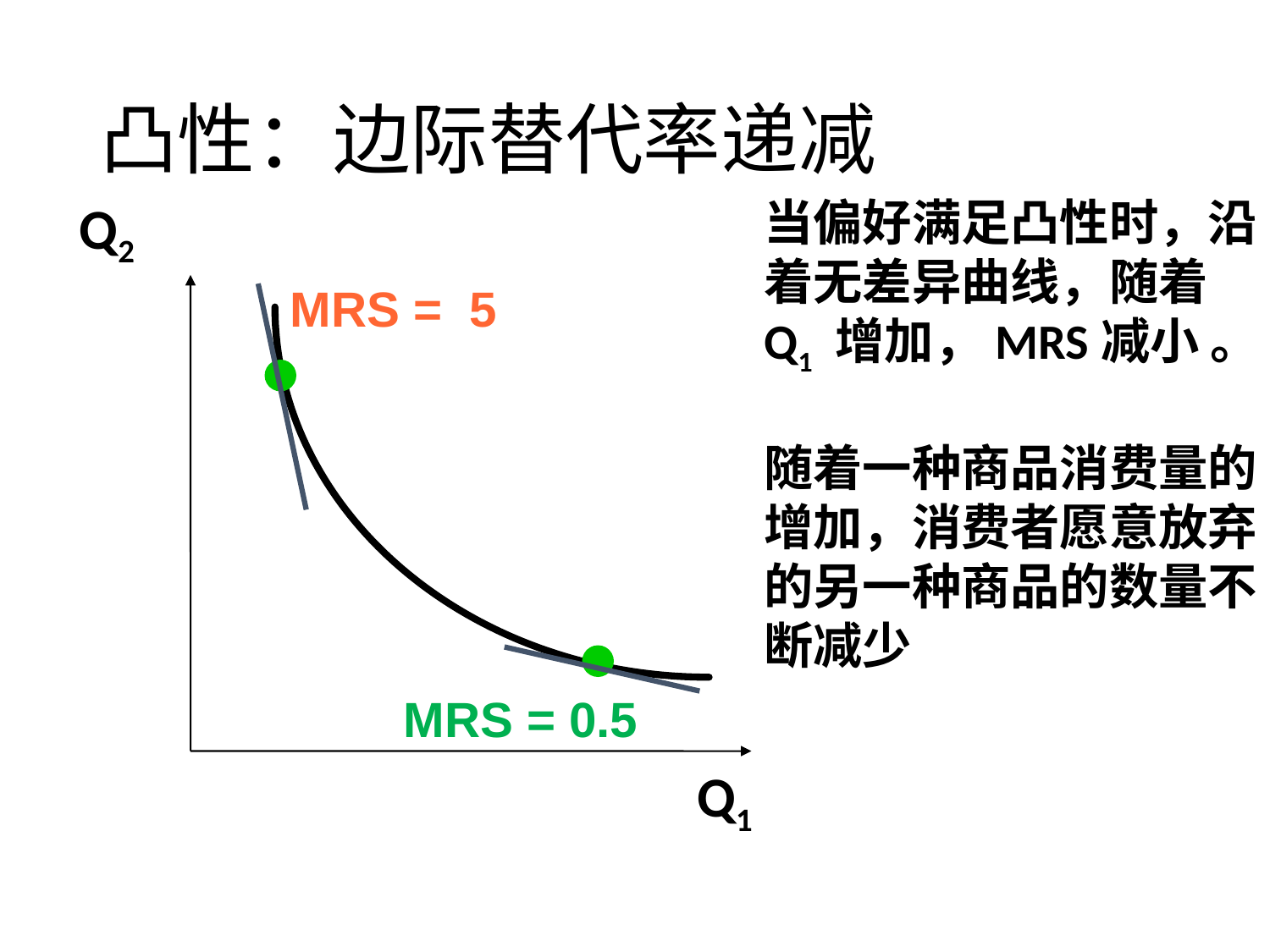

# 凸性：边际替代率递减
当偏好满足凸性时，沿着无差异曲线，随着Q1 增加，MRS减小 。

随着一种商品消费量的增加，消费者愿意放弃的另一种商品的数量不断减少
Q2

MRS =  5

MRS = 0.5

Q1